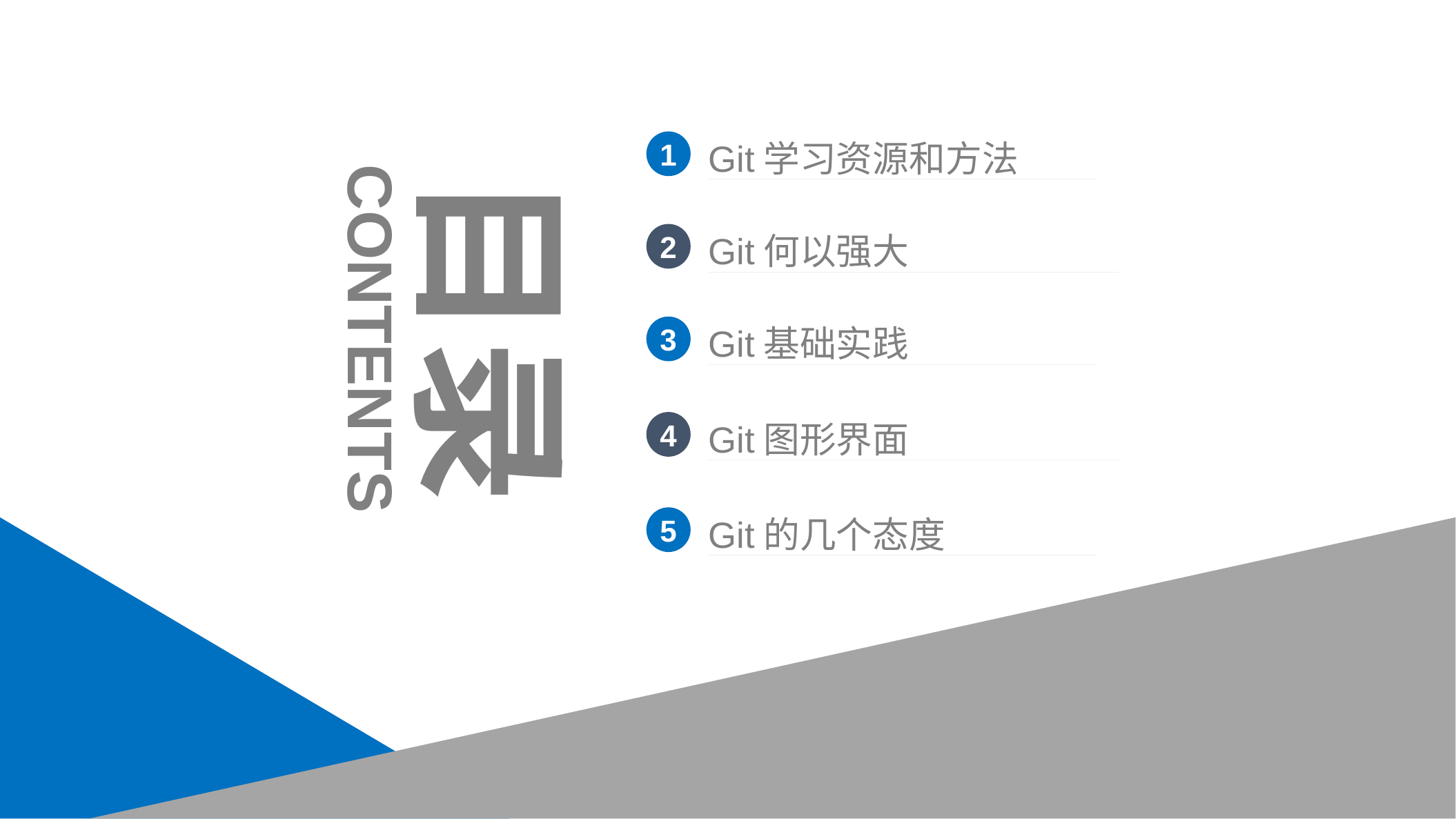

Git学习资源和方法
1
Git何以强大
2
Git基础实践
3
Git图形界面
4
Git的几个态度
5
目录
CONTENTS